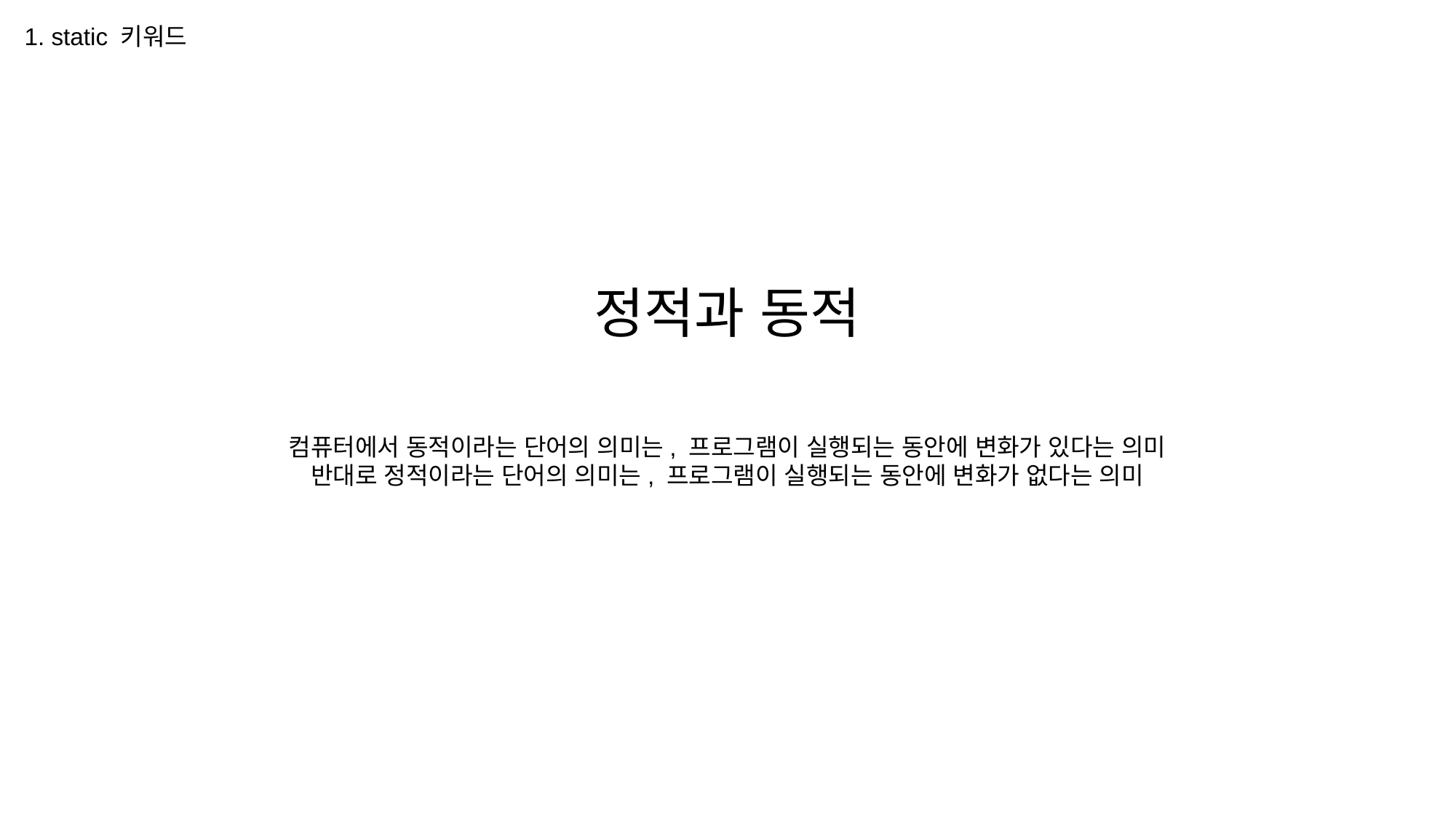

1. static 키워드
정적과 동적
컴퓨터에서 동적이라는 단어의 의미는, 프로그램이 실행되는 동안에 변화가 있다는 의미
반대로 정적이라는 단어의 의미는, 프로그램이 실행되는 동안에 변화가 없다는 의미